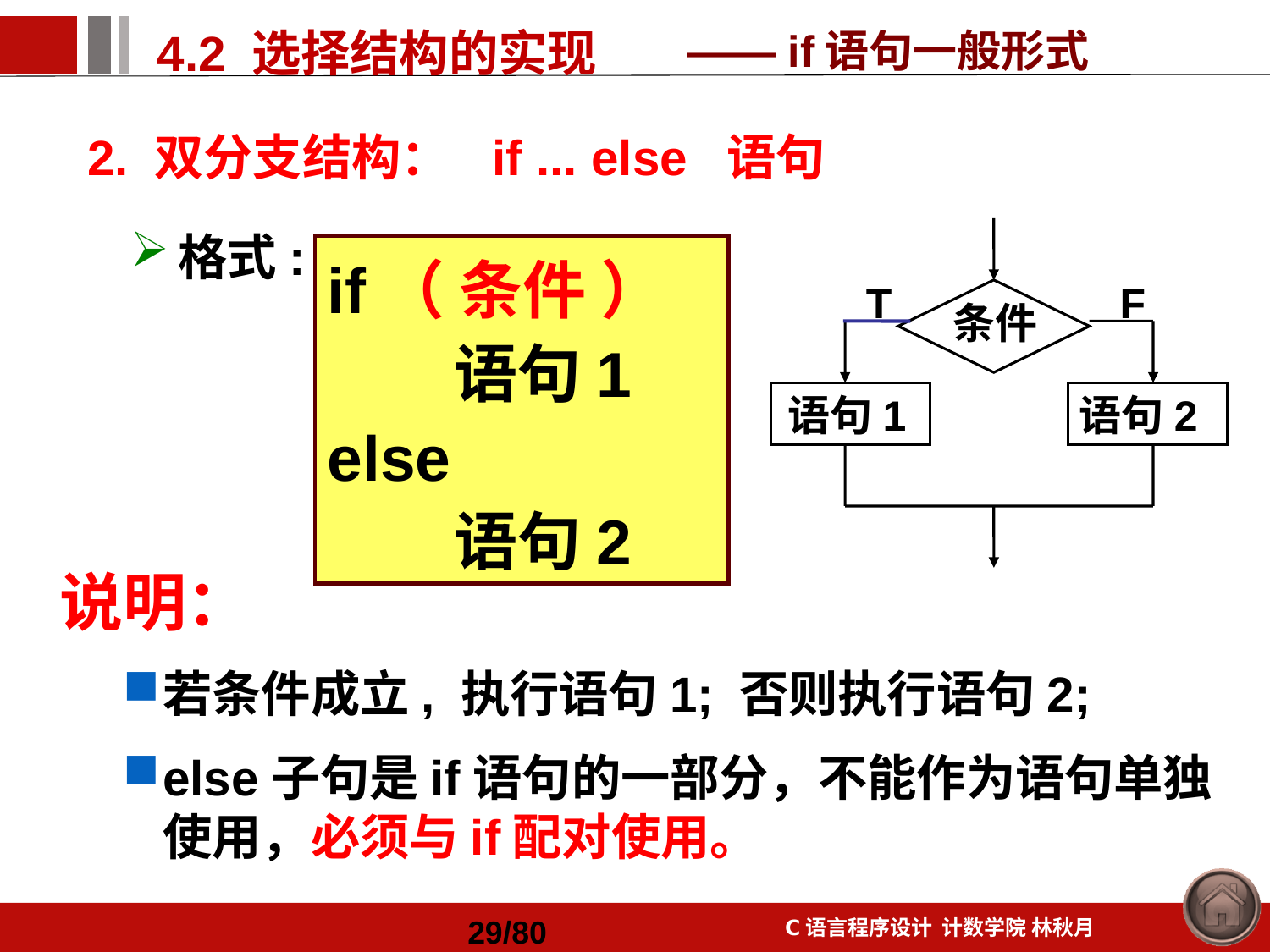

—— if语句一般形式
2. 双分支结构：	if ... else  语句

T
F

条件

 语句1

 语句2

格式:

if（ 条件 ）
   	语句1
else
	语句2
说明：
若条件成立, 执行语句1; 否则执行语句2;
else子句是if语句的一部分，不能作为语句单独使用，必须与if配对使用。